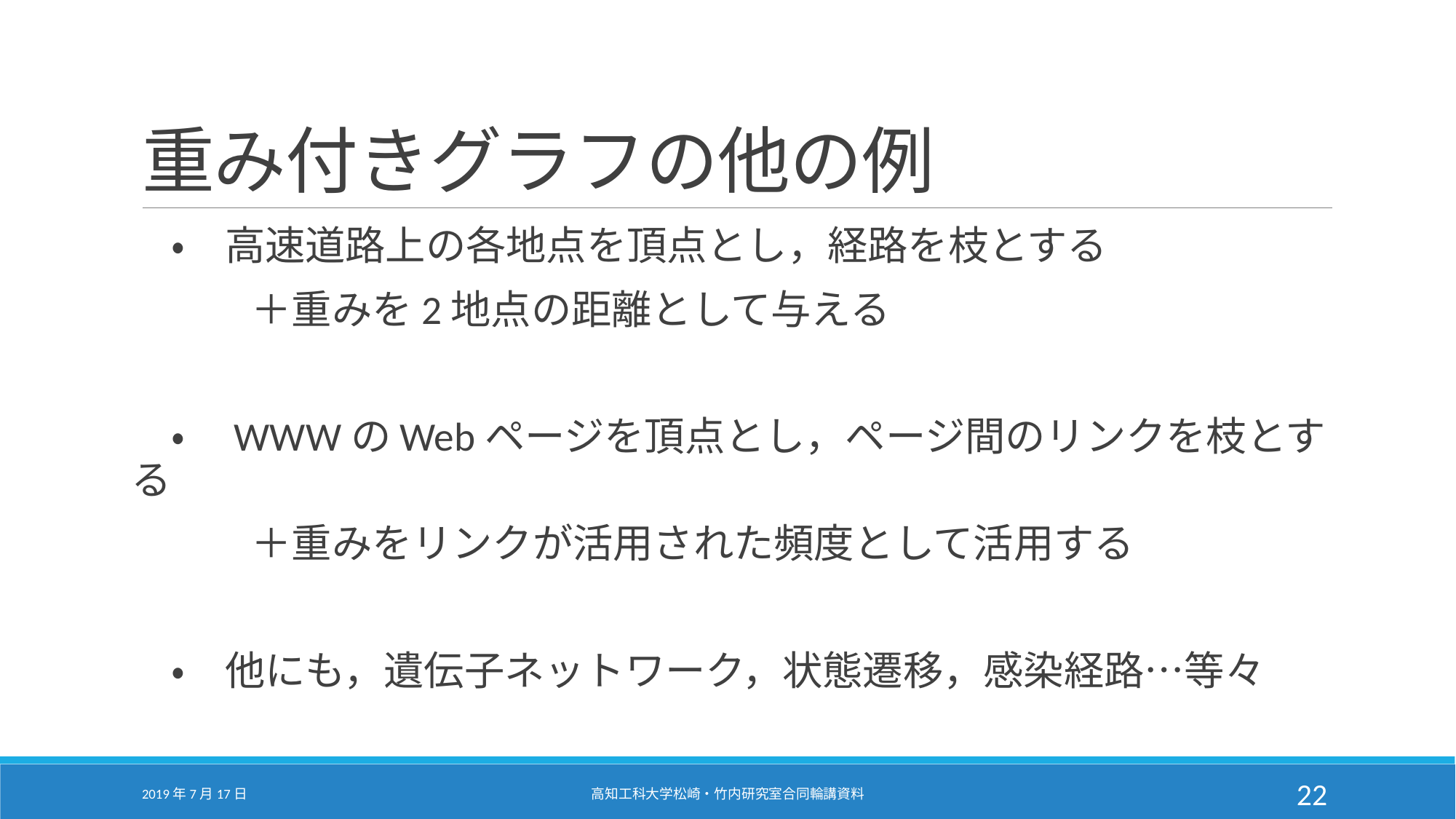

# 重み付きグラフの他の例
　・　高速道路上の各地点を頂点とし，経路を枝とする
　　　＋重みを2地点の距離として与える

　・　WWWのWebページを頂点とし，ページ間のリンクを枝とする
　　　＋重みをリンクが活用された頻度として活用する

　・　他にも，遺伝子ネットワーク，状態遷移，感染経路…等々
2019年7月17日
高知工科大学松崎・竹内研究室合同輪講資料
22